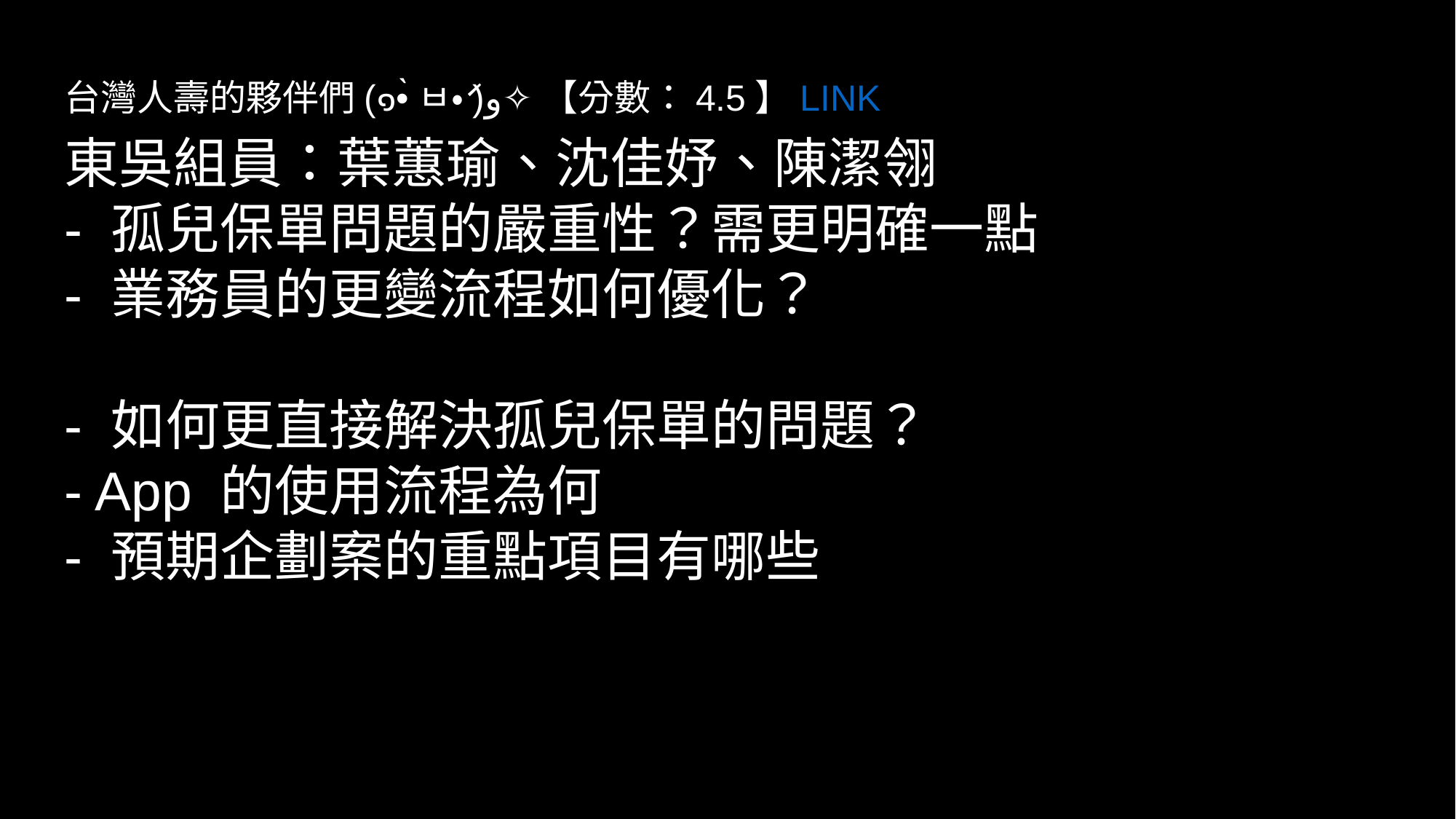

台灣人壽的夥伴們(๑•̀ㅂ•́)و✧【分數：4.5】LINK
東吳組員：葉蕙瑜、沈佳妤、陳潔翎
- 孤兒保單問題的嚴重性？需更明確一點
- 業務員的更變流程如何優化？
- 如何更直接解決孤兒保單的問題？
- App 的使用流程為何
- 預期企劃案的重點項目有哪些